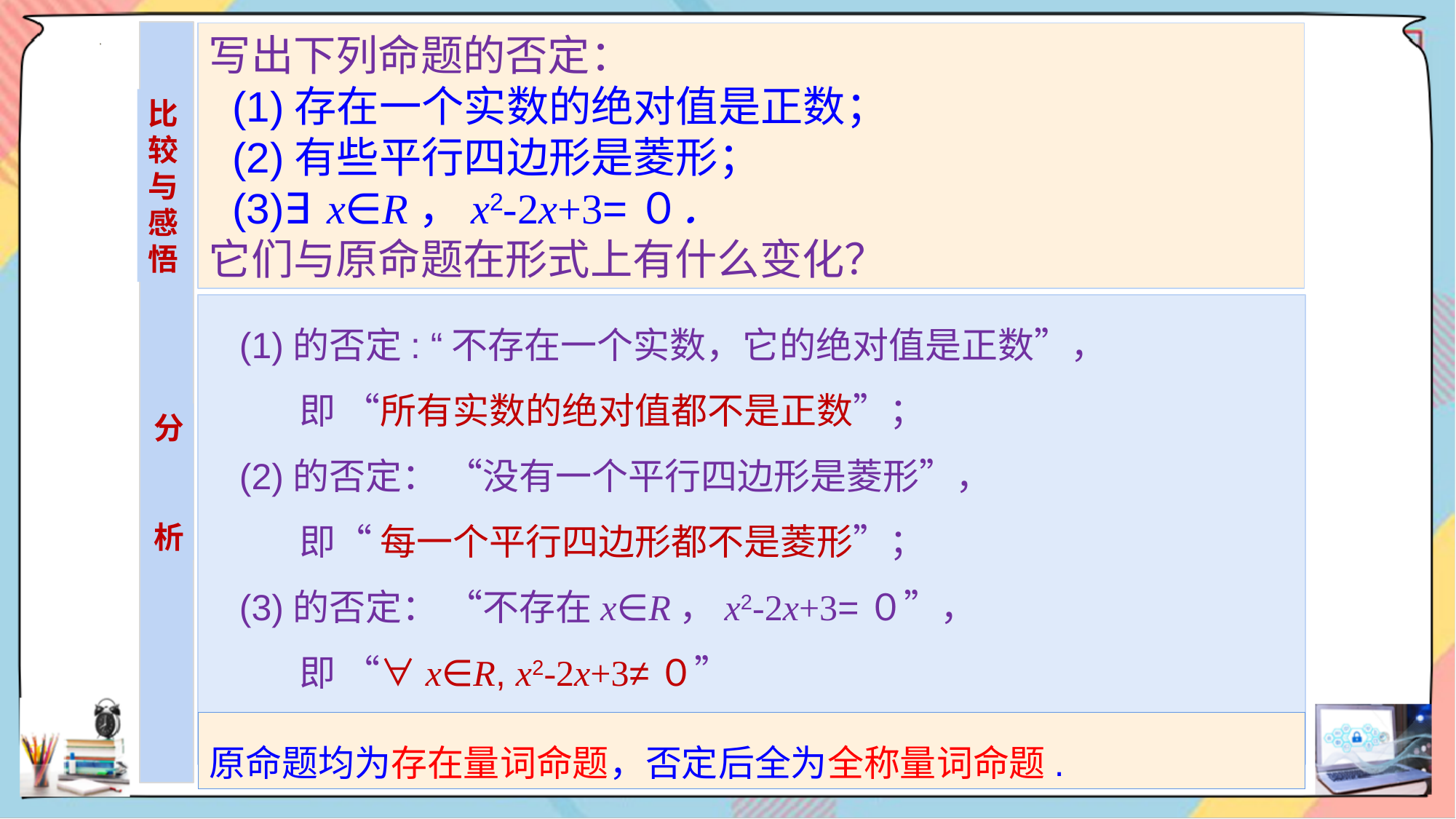

写出下列命题的否定：
  (1)存在一个实数的绝对值是正数；
  (2)有些平行四边形是菱形；
  (3)∃x∈R，x2-2x+3=０．
它们与原命题在形式上有什么变化？
比
较与感悟
   (1)的否定: “不存在一个实数，它的绝对值是正数”，
          即 “所有实数的绝对值都不是正数”；
   (2)的否定： “没有一个平行四边形是菱形”，
          即“ 每一个平行四边形都不是菱形”；
   (3)的否定： “不存在x∈R，x2-2x+3=０”，
          即 “∀x∈R, x2-2x+3≠０”

分

析
原命题均为存在量词命题，否定后全为全称量词命题.